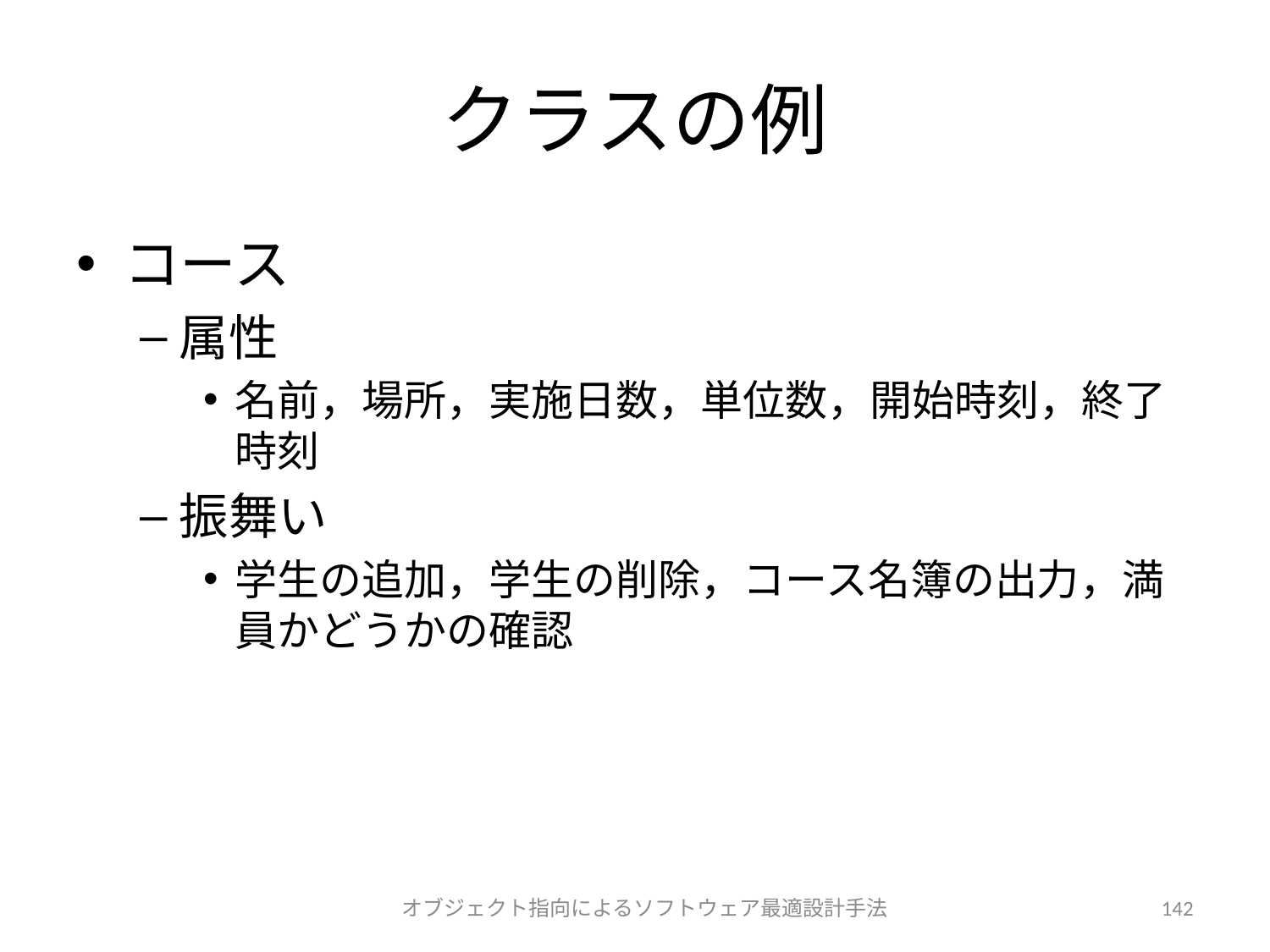

# クラスの例
コース
属性
名前，場所，実施日数，単位数，開始時刻，終了時刻
振舞い
学生の追加，学生の削除，コース名簿の出力，満員かどうかの確認
オブジェクト指向によるソフトウェア最適設計手法
142